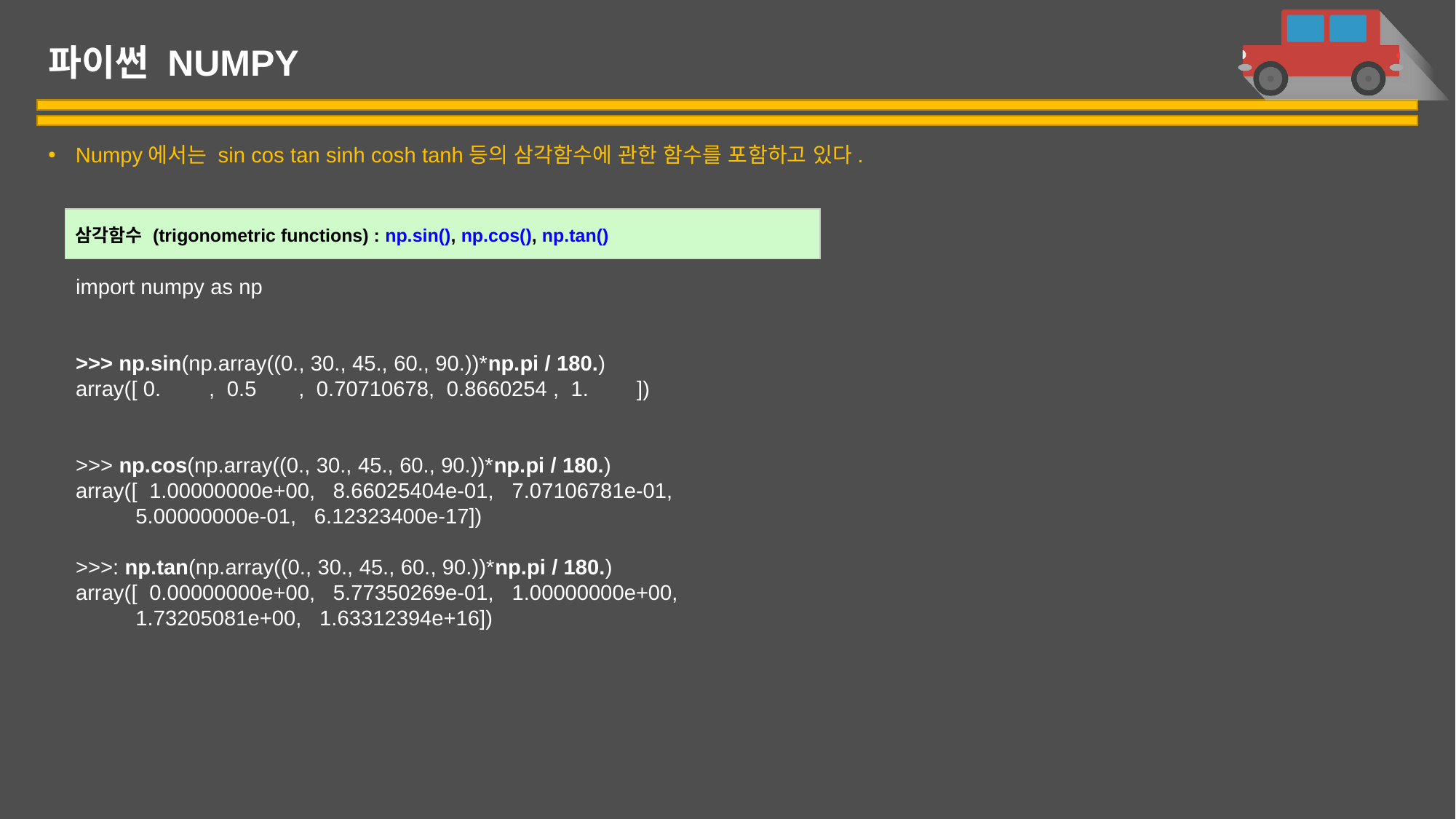

# 파이썬 NUMPY
Numpy에서는 sin cos tan sinh cosh tanh등의 삼각함수에 관한 함수를 포함하고 있다.
| 삼각함수 (trigonometric functions) : np.sin(), np.cos(), np.tan() |
| --- |
import numpy as np

>>> np.sin(np.array((0., 30., 45., 60., 90.))*np.pi / 180.)
array([ 0.        ,  0.5       ,  0.70710678,  0.8660254 ,  1.        ])

>>> np.cos(np.array((0., 30., 45., 60., 90.))*np.pi / 180.)
array([  1.00000000e+00,   8.66025404e-01,   7.07106781e-01,
          5.00000000e-01,   6.12323400e-17])
>>>: np.tan(np.array((0., 30., 45., 60., 90.))*np.pi / 180.)
array([  0.00000000e+00,   5.77350269e-01,   1.00000000e+00,
          1.73205081e+00,   1.63312394e+16])